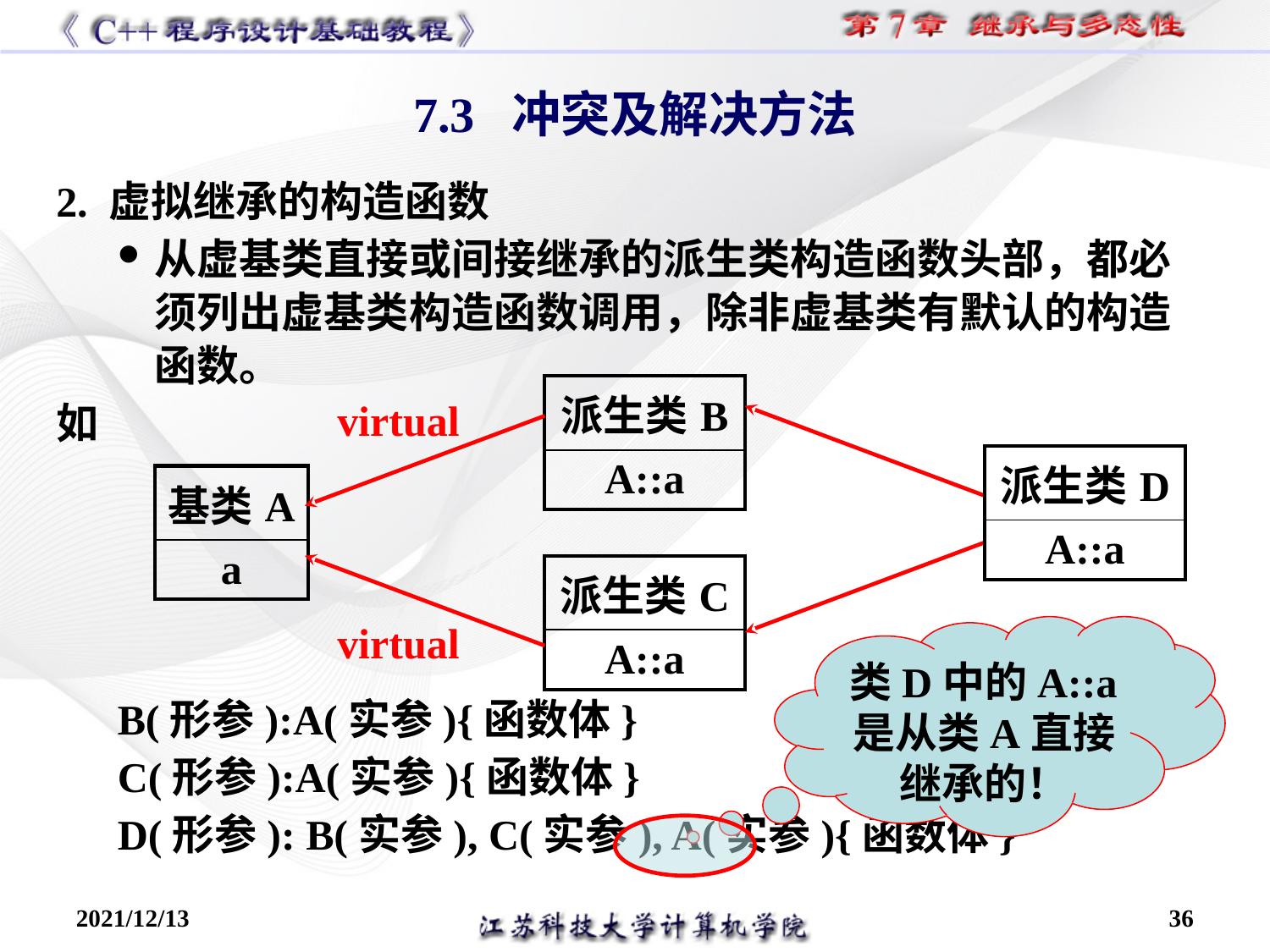

2. 虚拟继承的构造函数
从虚基类直接或间接继承的派生类构造函数头部，都必须列出虚基类构造函数调用，除非虚基类有默认的构造函数。
如

B(形参):A(实参){函数体}
C(形参):A(实参){函数体}
D(形参): B(实参), C(实参), A(实参){函数体}
7.3  冲突及解决方法
| 派生类B |
| --- |
| A::a |
virtual

virtual

| 派生类D |
| --- |
| A::a |
| 基类A |
| --- |
| a |

| 派生类C |
| --- |
| A::a |
类D中的A::a是从类A直接继承的！